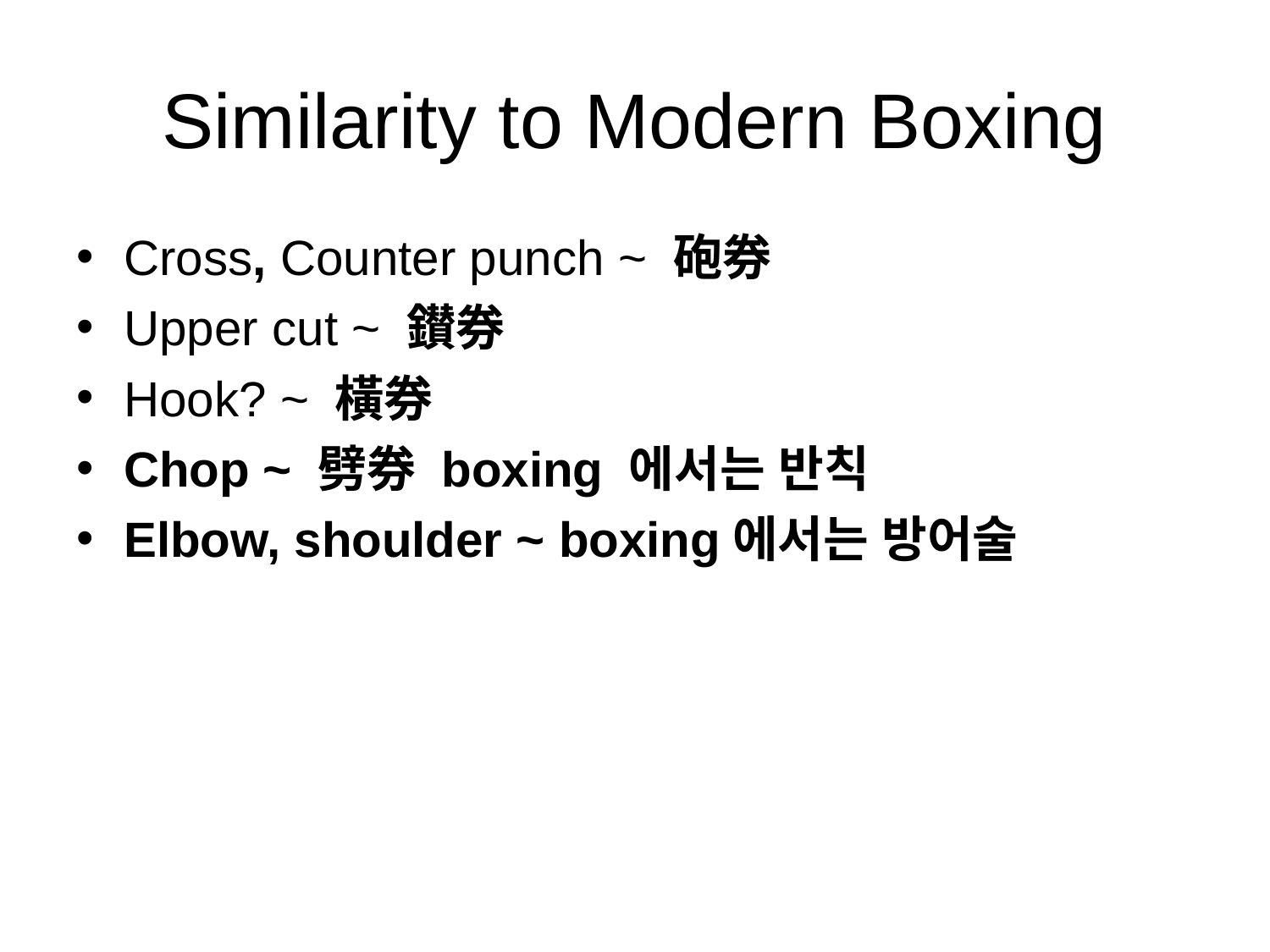

# Similarity to Modern Boxing
Cross, Counter punch ~ 砲券
Upper cut ~ 鑚券
Hook? ~ 橫券
Chop ~ 劈券 boxing 에서는 반칙
Elbow, shoulder ~ boxing에서는 방어술